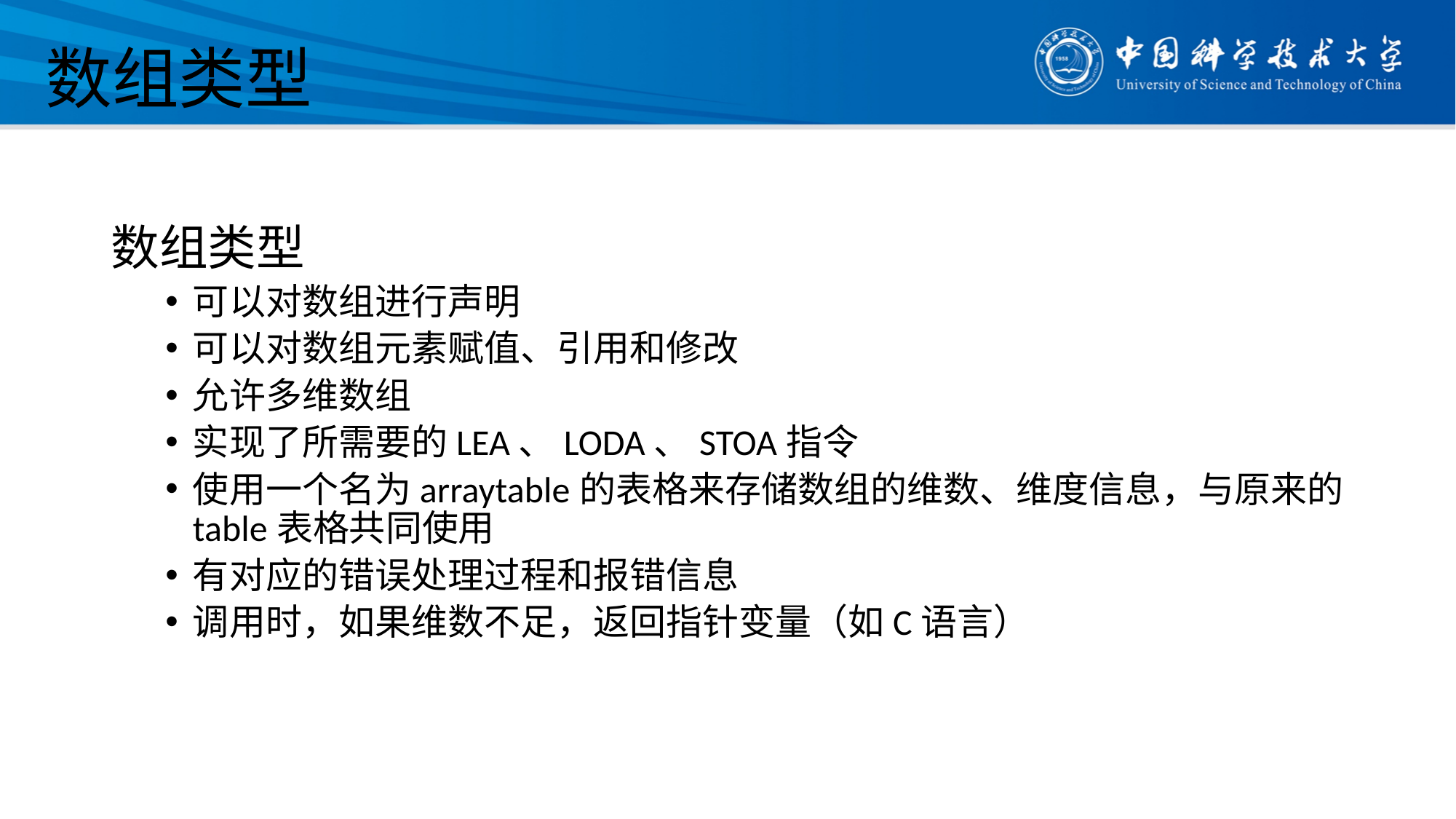

# 数组类型
数组类型
可以对数组进行声明
可以对数组元素赋值、引用和修改
允许多维数组
实现了所需要的LEA、LODA、STOA指令
使用一个名为arraytable的表格来存储数组的维数、维度信息，与原来的table表格共同使用
有对应的错误处理过程和报错信息
调用时，如果维数不足，返回指针变量（如C语言）